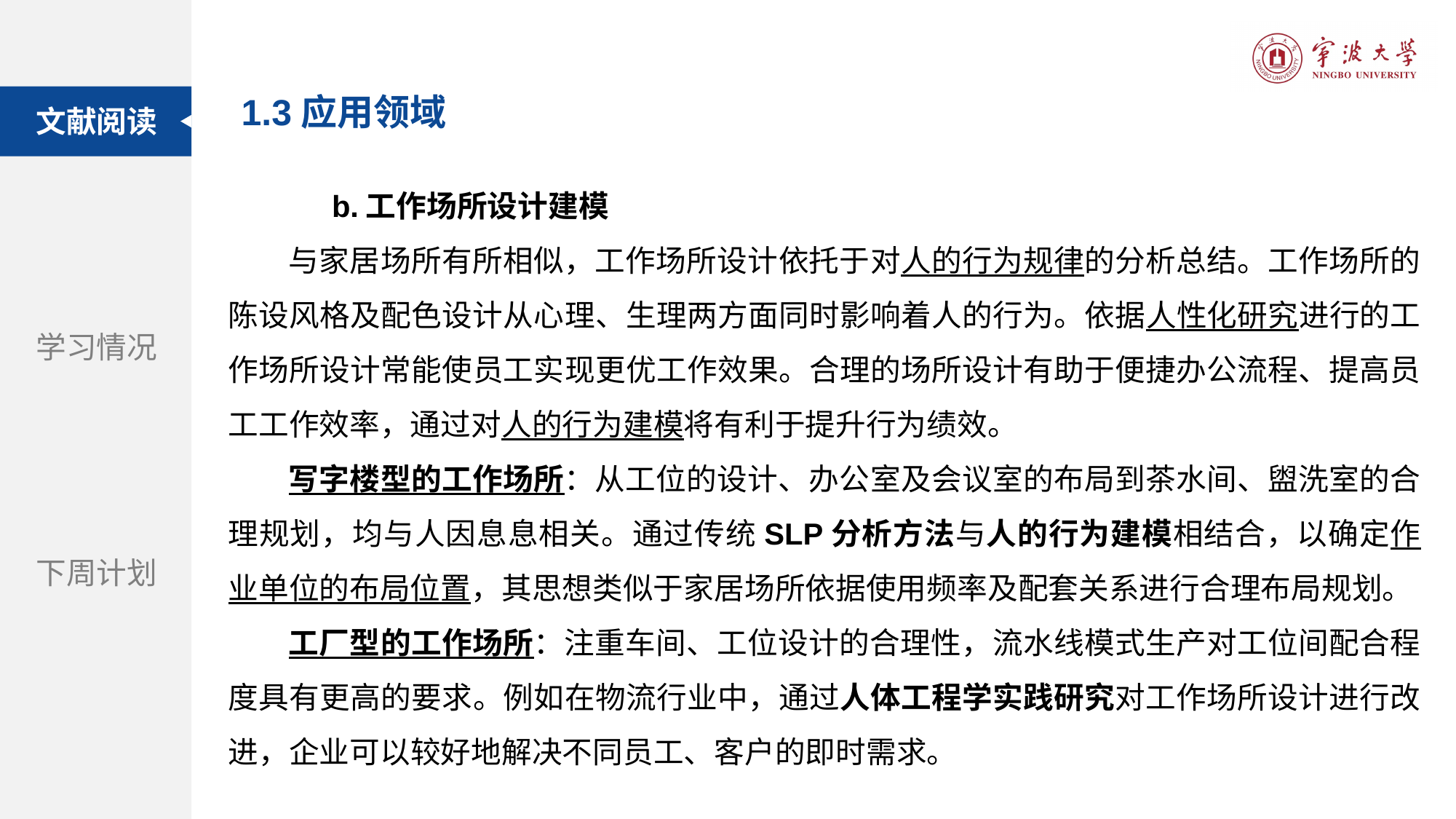

1.3应用领域

文献阅读
b.工作场所设计建模
与家居场所有所相似，工作场所设计依托于对人的行为规律的分析总结。工作场所的陈设风格及配色设计从心理、生理两方面同时影响着人的行为。依据人性化研究进行的工作场所设计常能使员工实现更优工作效果。合理的场所设计有助于便捷办公流程、提高员工工作效率，通过对人的行为建模将有利于提升行为绩效。
写字楼型的工作场所：从工位的设计、办公室及会议室的布局到茶水间、盥洗室的合理规划，均与人因息息相关。通过传统SLP分析方法与人的行为建模相结合，以确定作业单位的布局位置，其思想类似于家居场所依据使用频率及配套关系进行合理布局规划。
工厂型的工作场所：注重车间、工位设计的合理性，流水线模式生产对工位间配合程度具有更高的要求。例如在物流行业中，通过人体工程学实践研究对工作场所设计进行改进，企业可以较好地解决不同员工、客户的即时需求。
题目：自动驾驶汽车和街道设计：使用虚拟现实实验探索中央分隔带在提高行人过街安全性方面的作用
学习情况
期刊：Accident Analysis and Prevention
下周计划